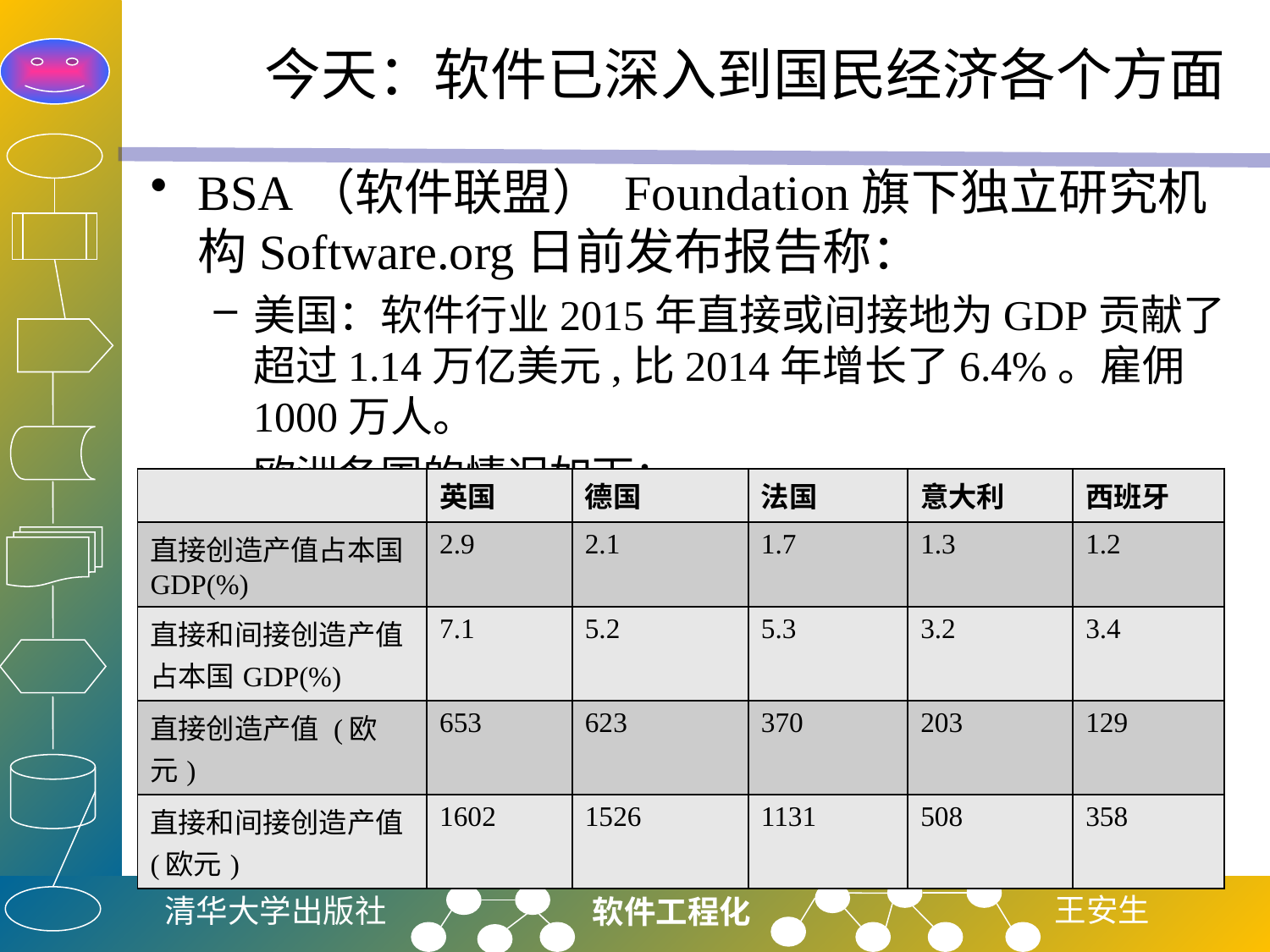

# 今天：软件已深入到国民经济各个方面
BSA（软件联盟） Foundation旗下独立研究机构Software.org日前发布报告称：
美国：软件行业2015年直接或间接地为GDP贡献了超过1.14万亿美元,比2014年增长了6.4%。雇佣1000万人。
欧洲各国的情况如下：

软件推动经济的增长，是人类知识在计算机上固化
|  | 英国 | 德国 | 法国 | 意大利 | 西班牙 |
| --- | --- | --- | --- | --- | --- |
| 直接创造产值占本国GDP(%) | 2.9 | 2.1 | 1.7 | 1.3 | 1.2 |
| 直接和间接创造产值占本国GDP(%) | 7.1 | 5.2 | 5.3 | 3.2 | 3.4 |
| 直接创造产值 (欧元) | 653 | 623 | 370 | 203 | 129 |
| 直接和间接创造产值 (欧元) | 1602 | 1526 | 1131 | 508 | 358 |